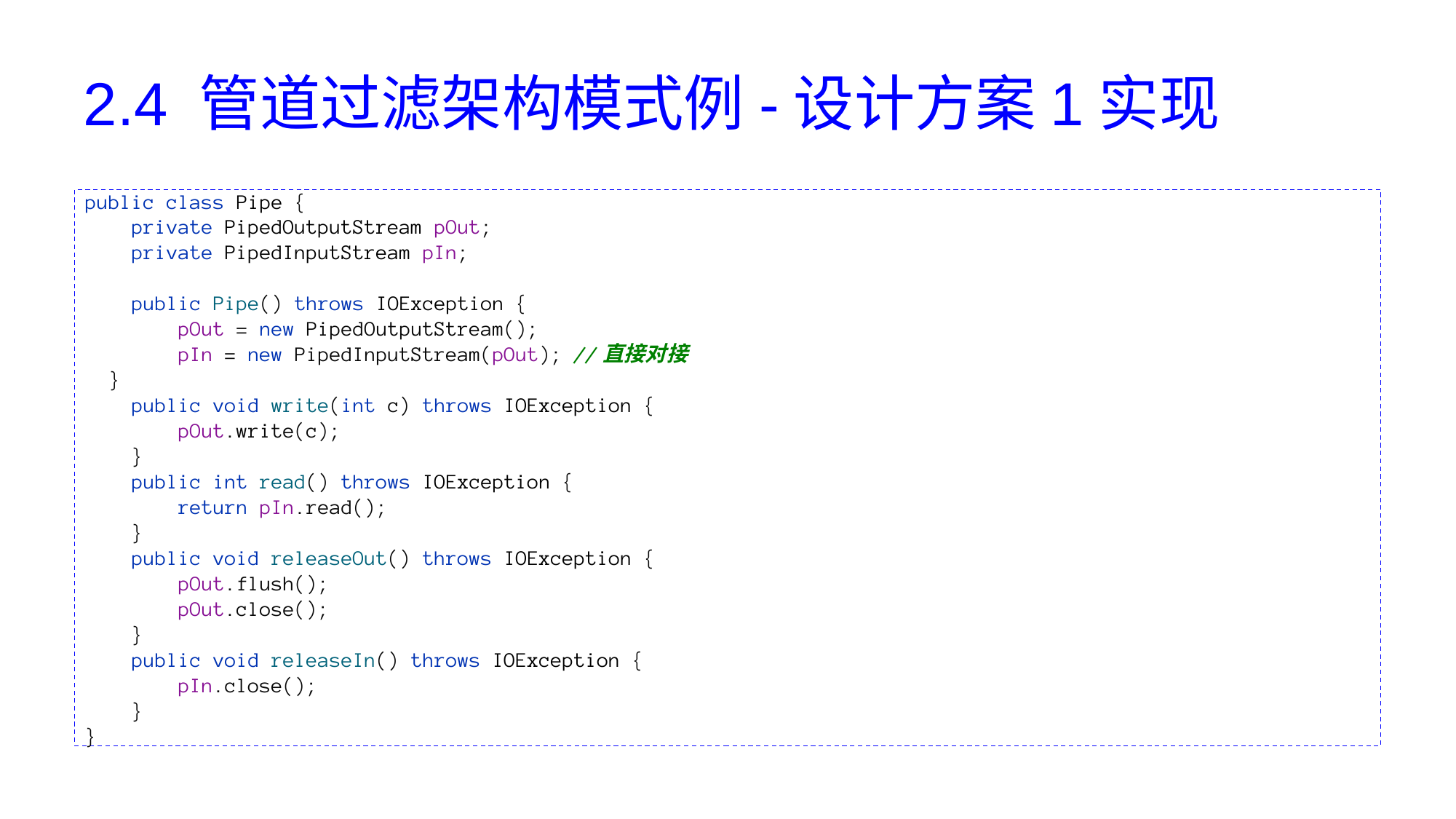

# 2.4 管道过滤架构模式例-设计方案1实现
public class Pipe {
    private PipedOutputStream pOut;
    private PipedInputStream pIn;
    public Pipe() throws IOException {
        pOut = new PipedOutputStream();
        pIn = new PipedInputStream(pOut); //直接对接
    }
    public void write(int c) throws IOException {
        pOut.write(c);
    }
    public int read() throws IOException {
        return pIn.read();
    }
    public void releaseOut() throws IOException {
        pOut.flush();
        pOut.close();
    }
    public void releaseIn() throws IOException {
        pIn.close();
    }
}
38